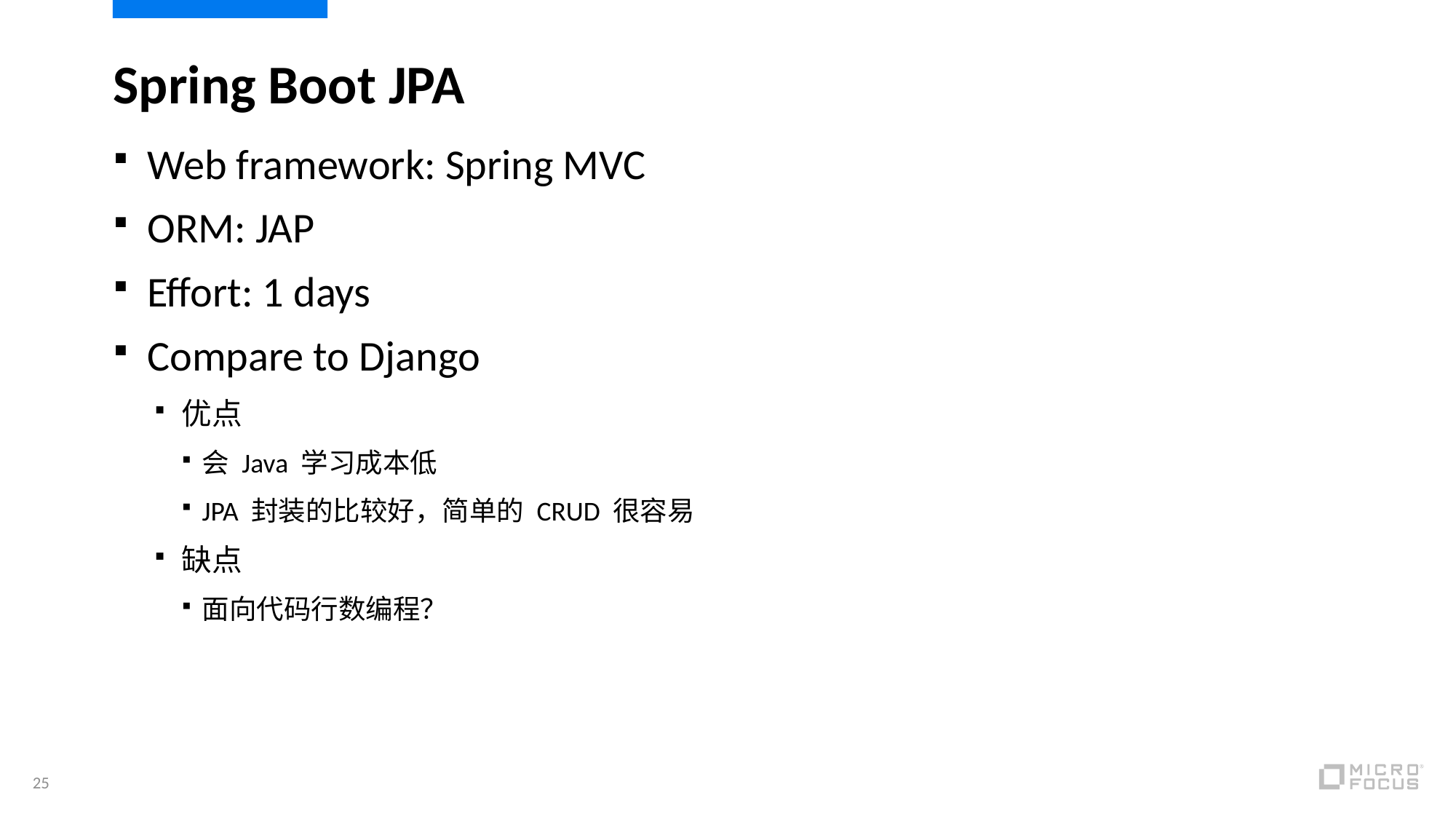

# Spring Boot JPA
Web framework: Spring MVC
ORM: JAP
Effort: 1 days
Compare to Django
优点
会 Java 学习成本低
JPA 封装的比较好，简单的 CRUD 很容易
缺点
面向代码行数编程？

25